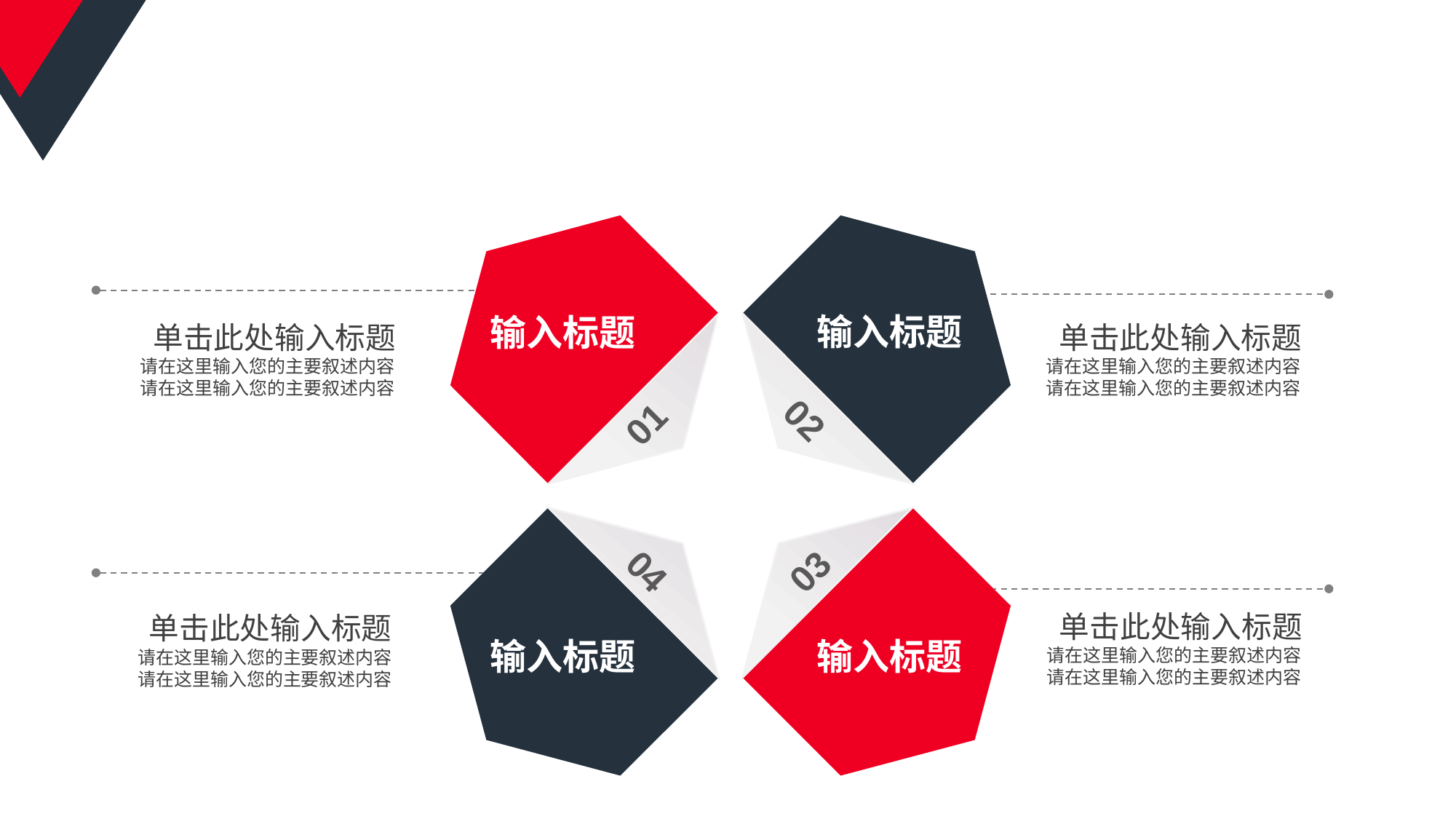

#

输入标题

01

输入标题

02

 单击此处输入标题
请在这里输入您的主要叙述内容
请在这里输入您的主要叙述内容

 单击此处输入标题
请在这里输入您的主要叙述内容
请在这里输入您的主要叙述内容

04
输入标题

03
输入标题

 单击此处输入标题
请在这里输入您的主要叙述内容
请在这里输入您的主要叙述内容

 单击此处输入标题
请在这里输入您的主要叙述内容
请在这里输入您的主要叙述内容